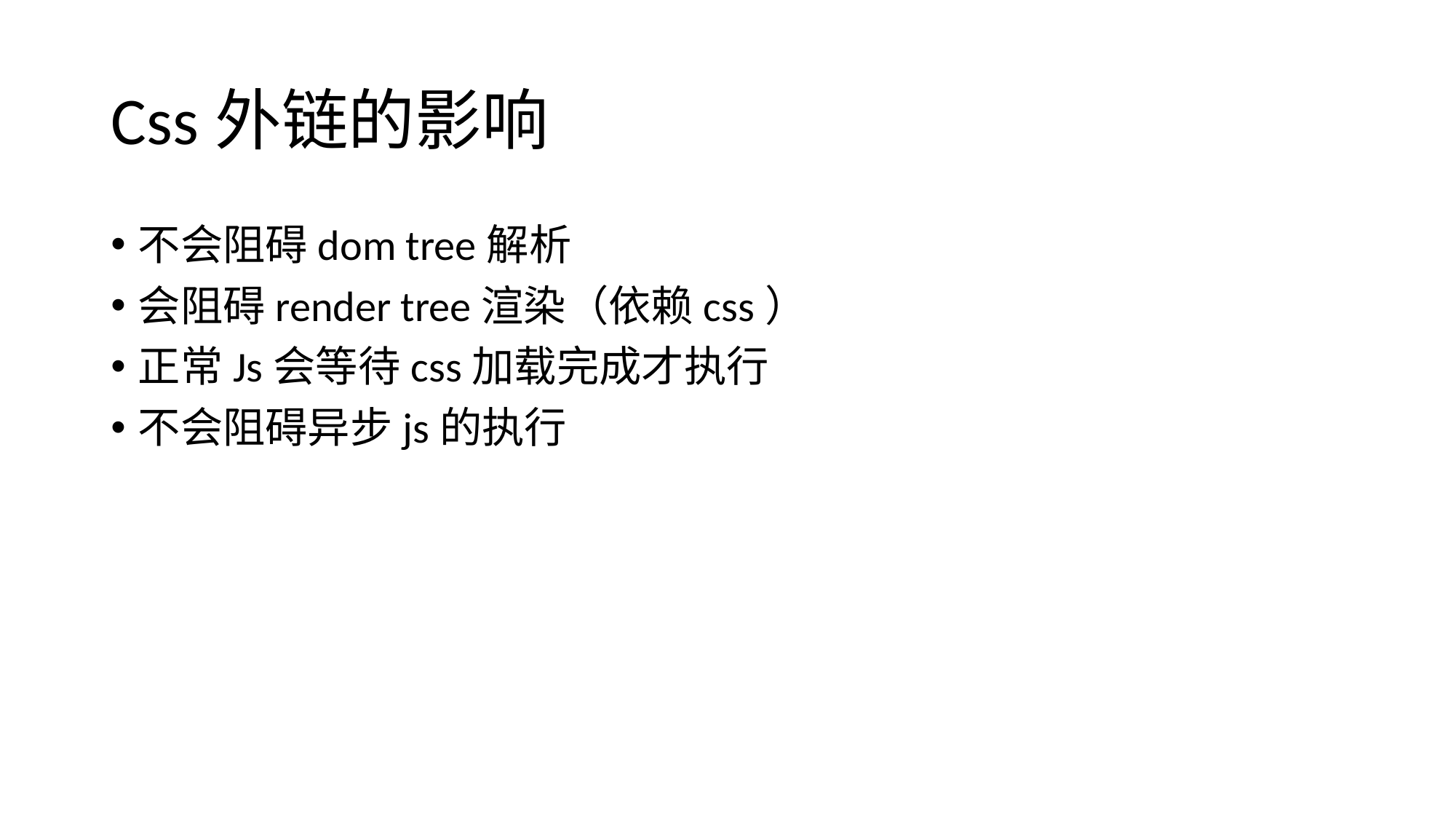

# Css外链的影响
不会阻碍dom tree解析
会阻碍render tree渲染（依赖css）
正常Js会等待css加载完成才执行
不会阻碍异步js的执行